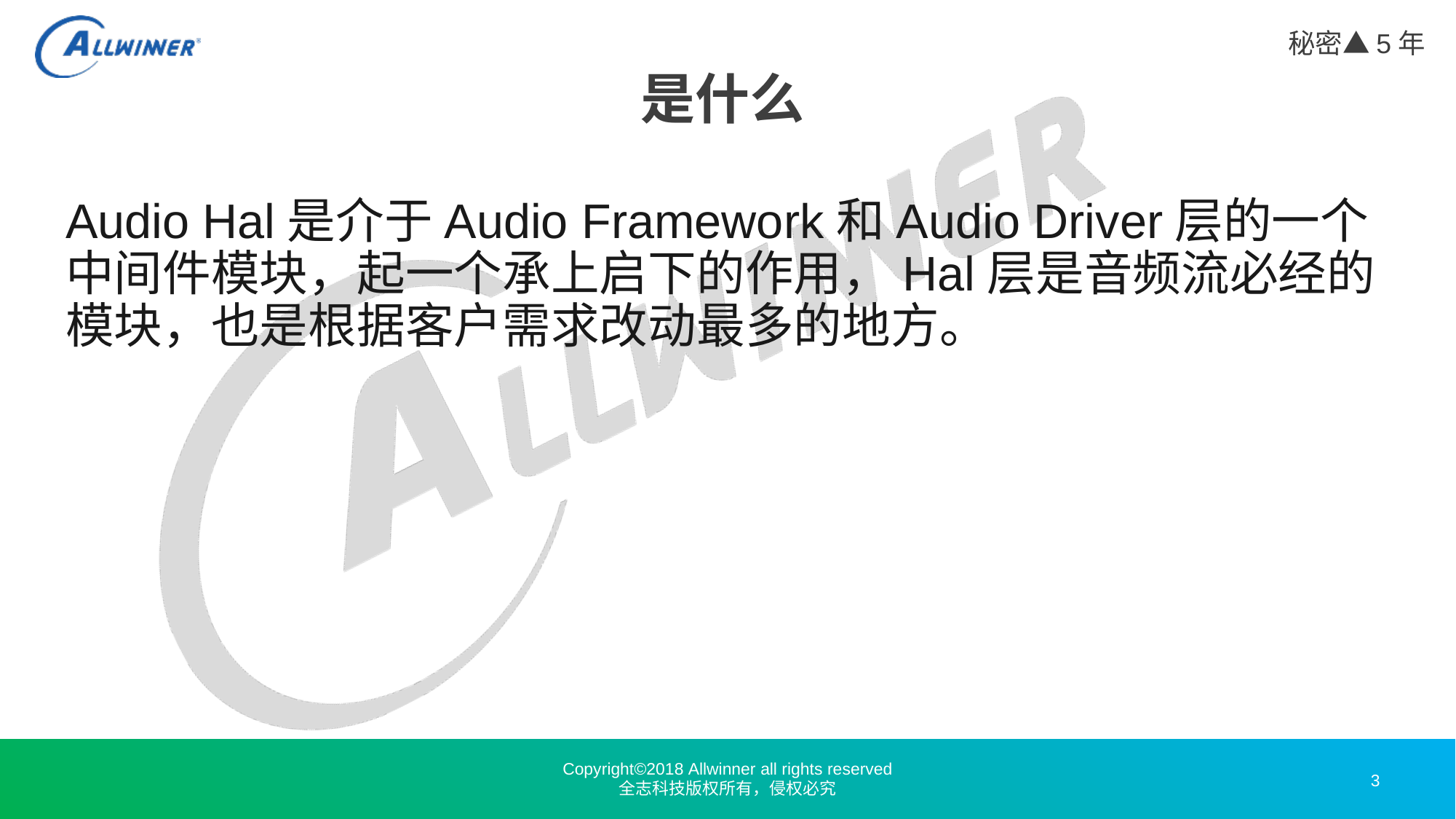

# 是什么
Audio Hal是介于Audio Framework和Audio Driver层的一个中间件模块，起一个承上启下的作用，Hal层是音频流必经的模块，也是根据客户需求改动最多的地方。